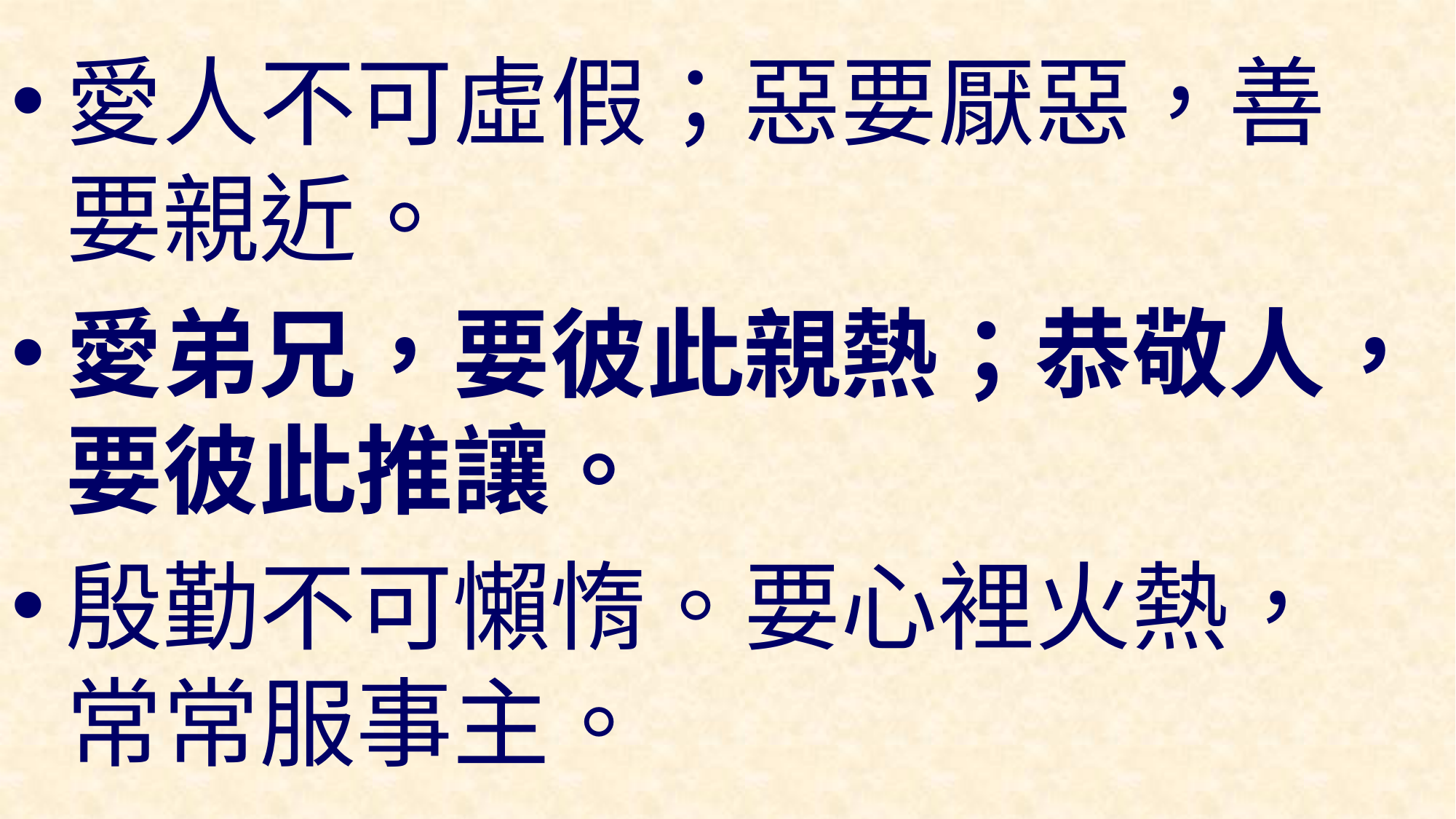

愛人不可虛假；惡要厭惡，善要親近。
愛弟兄，要彼此親熱；恭敬人，要彼此推讓。
殷勤不可懶惰。要心裡火熱，常常服事主。